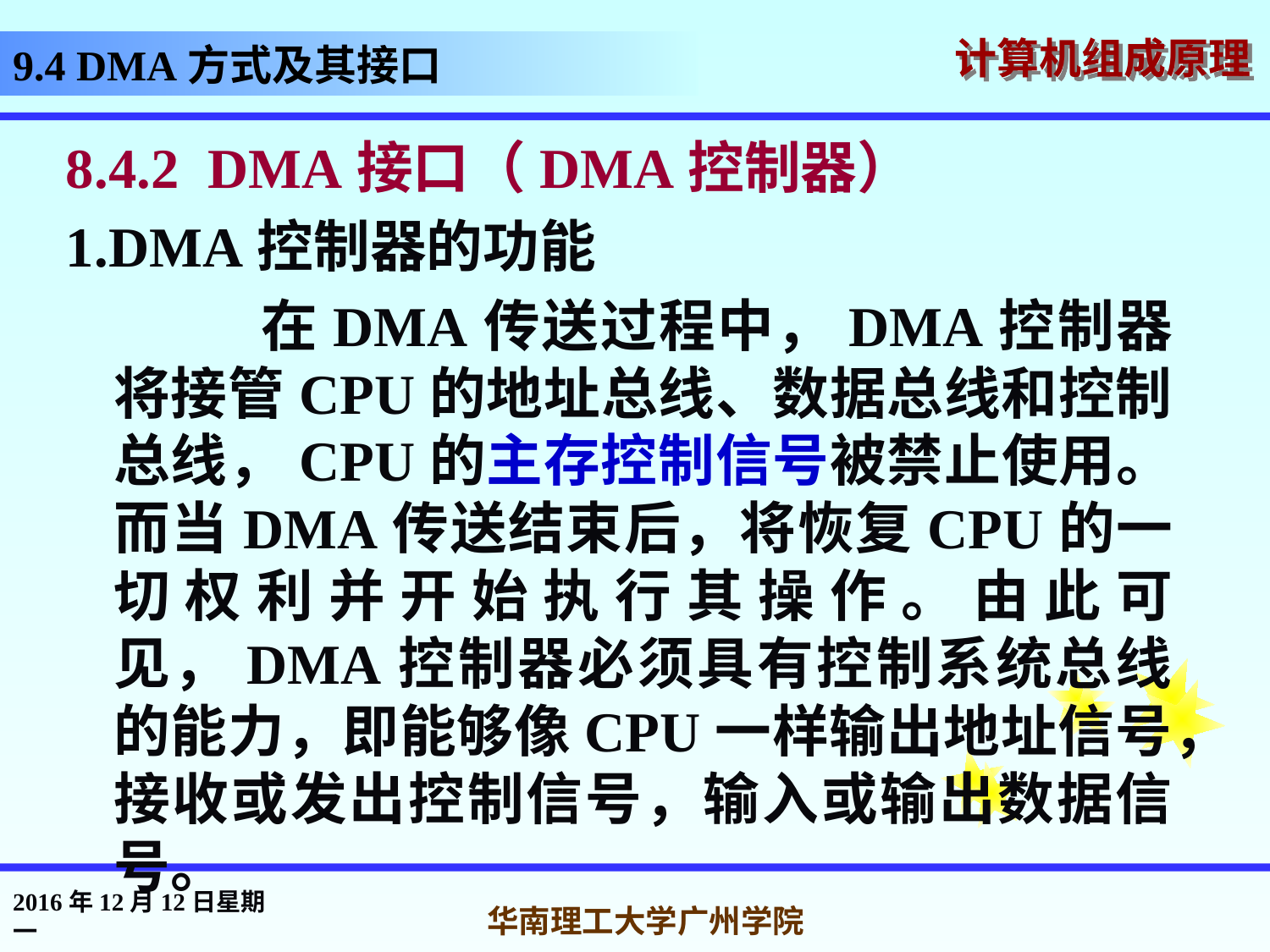

# 9.4 DMA方式及其接口
8.4.2  DMA接口（DMA控制器）
1.DMA控制器的功能
            在DMA传送过程中，DMA控制器将接管CPU的地址总线、数据总线和控制总线，CPU的主存控制信号被禁止使用。而当DMA传送结束后，将恢复CPU的一切权利并开始执行其操作。由此可见，DMA控制器必须具有控制系统总线的能力，即能够像CPU一样输出地址信号，接收或发出控制信号，输入或输出数据信号。
2016年12月12日星期一
华南理工大学广州学院